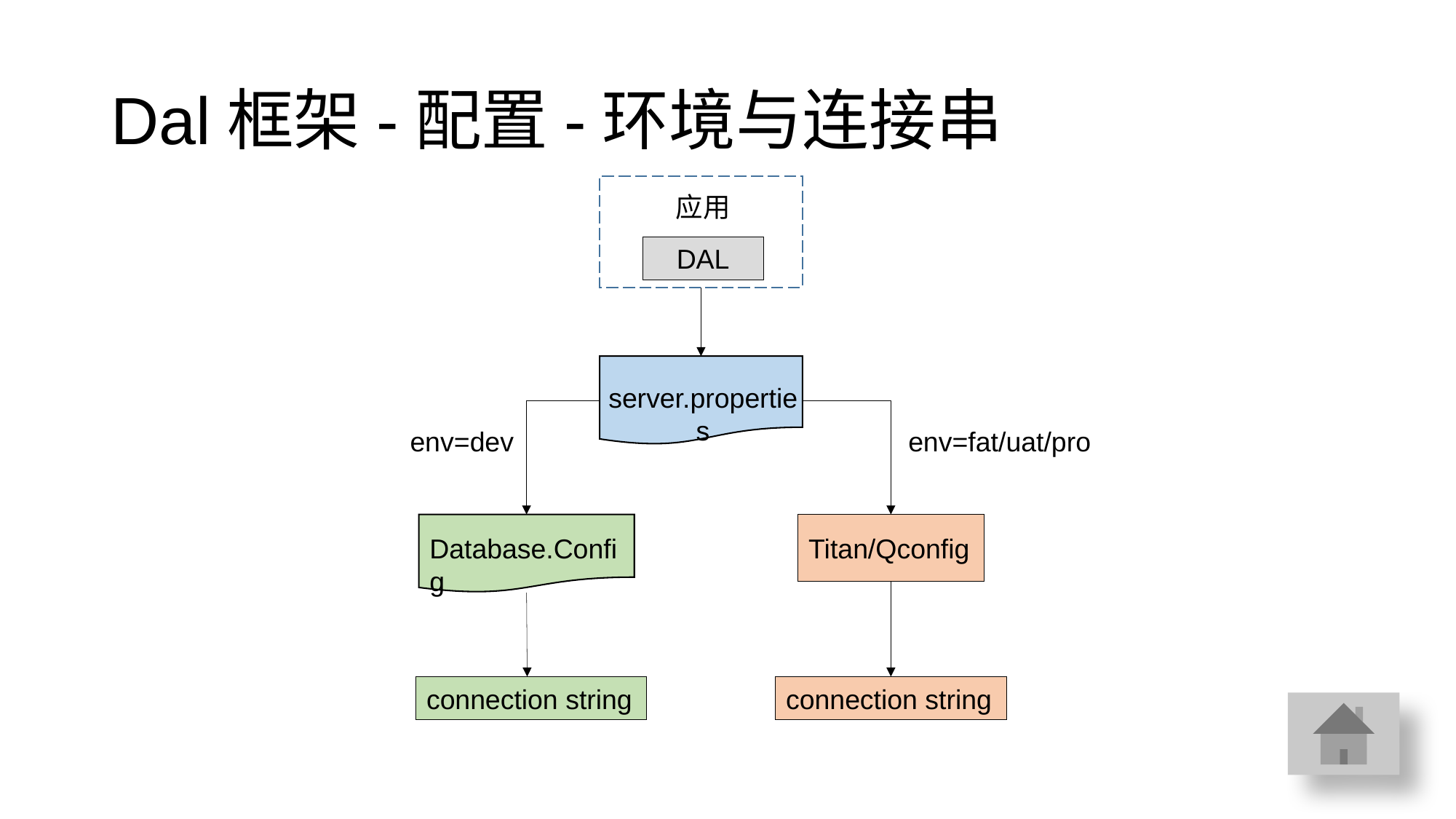

# Dal框架-配置-环境与连接串

应用
DAL

server.properties
env=dev
env=fat/uat/pro

Database.Config
Titan/Qconfig
connection string
connection string